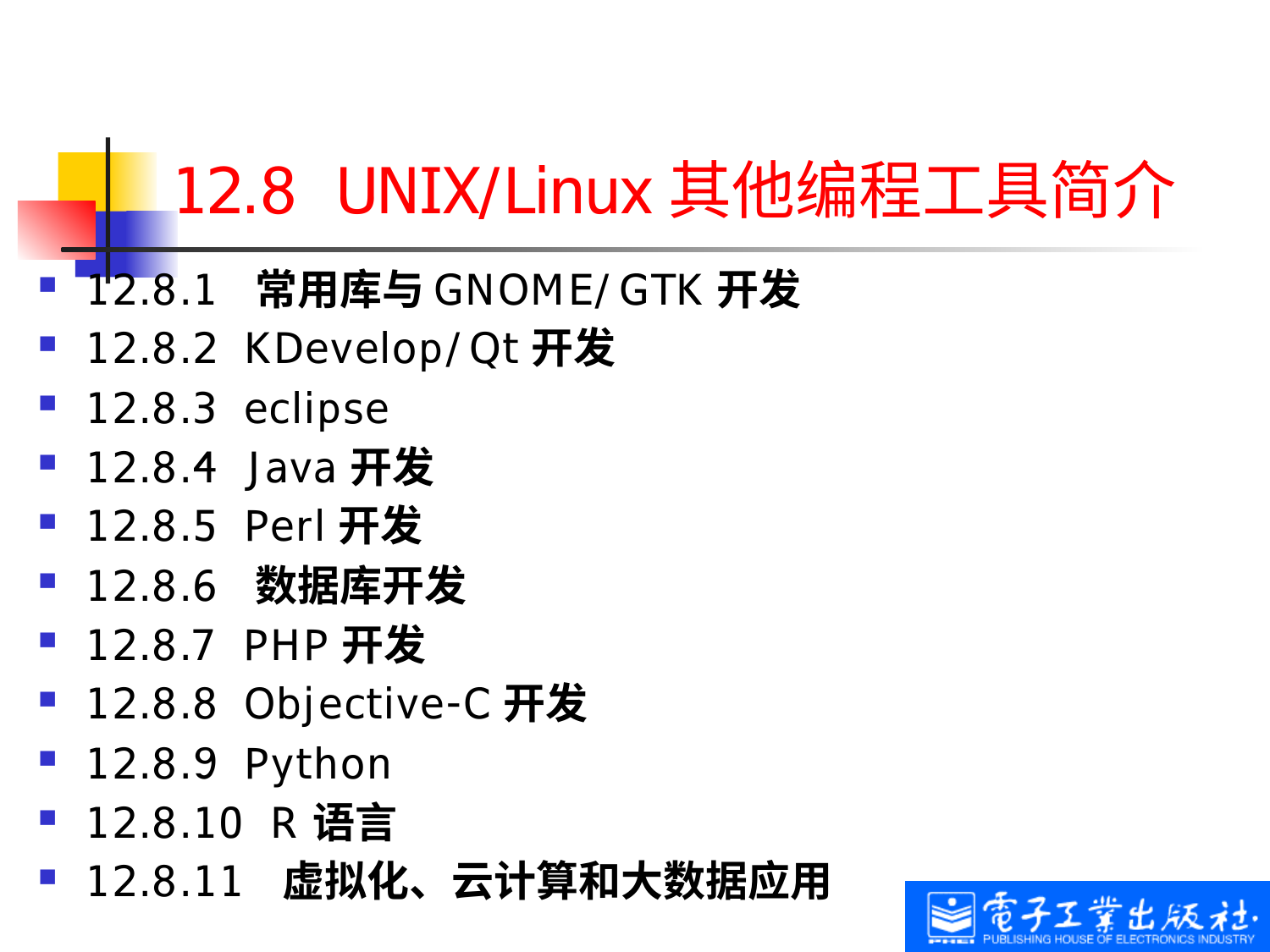

# 12.8  UNIX/Linux其他编程工具简介
12.8.1  常用库与GNOME/GTK开发
12.8.2  KDevelop/Qt开发
12.8.3  eclipse
12.8.4  Java开发
12.8.5  Perl开发
12.8.6  数据库开发
12.8.7  PHP开发
12.8.8  Objective-C开发
12.8.9  Python
12.8.10  R语言
12.8.11  虚拟化、云计算和大数据应用